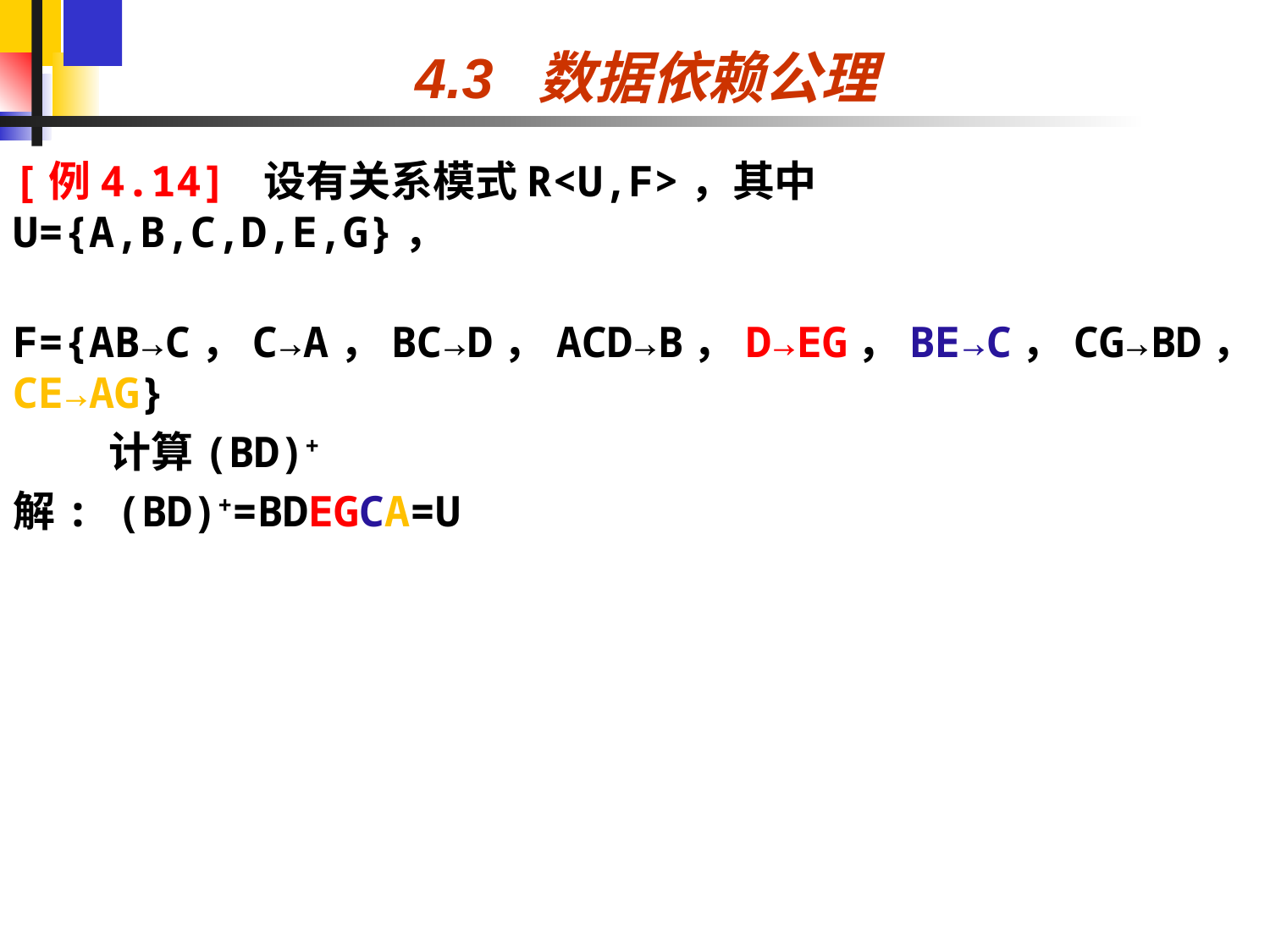

# 4.3  数据依赖公理
[例4.14] 设有关系模式R<U,F>，其中U={A,B,C,D,E,G}，
           F={AB→C，C→A，BC→D，ACD→B，D→EG，BE→C，CG→BD，CE→AG}
         计算(BD)+
解: (BD)+=BDEGCA=U